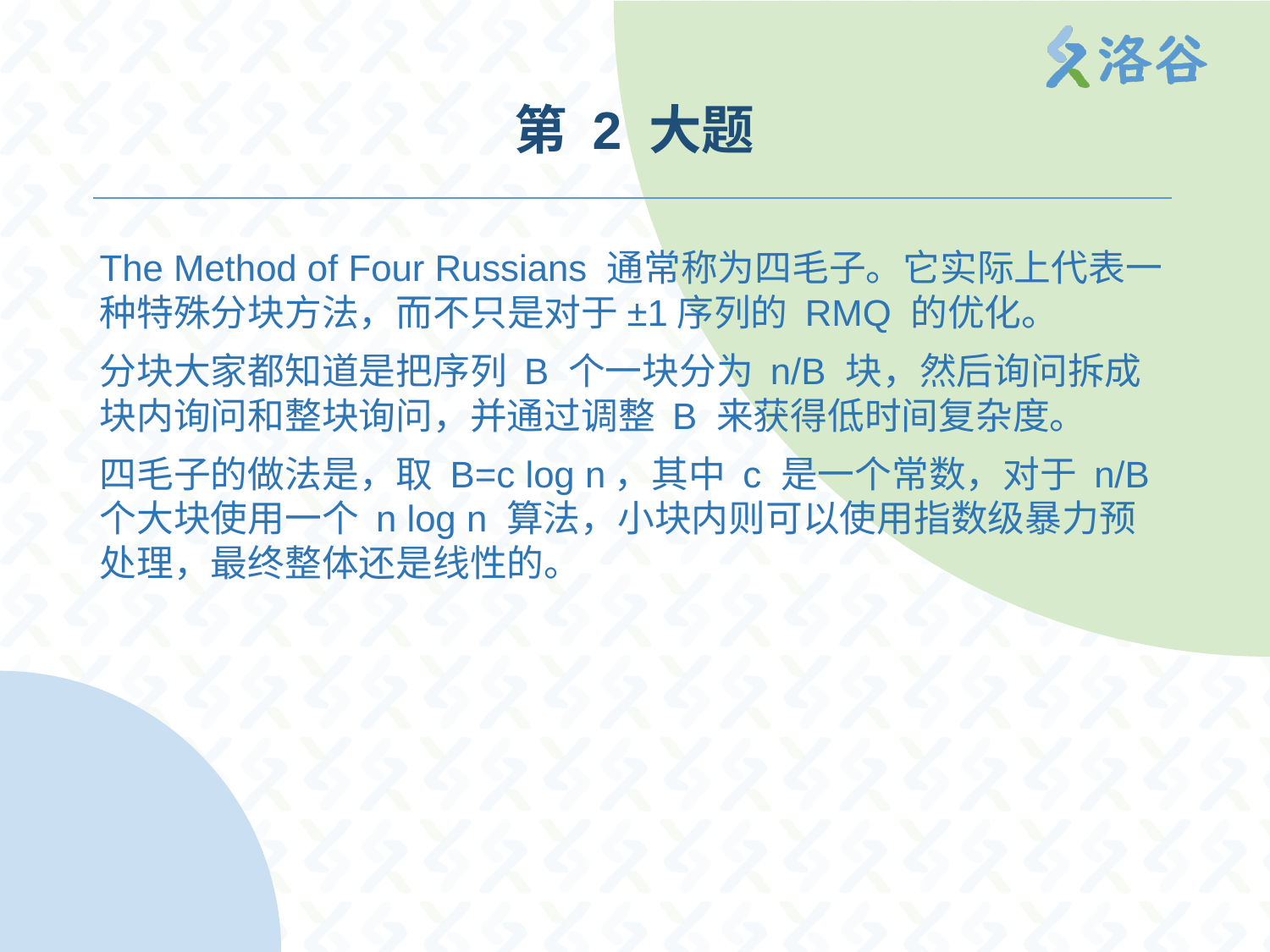

# 第 2 大题
The Method of Four Russians 通常称为四毛子。它实际上代表一种特殊分块方法，而不只是对于±1序列的 RMQ 的优化。
分块大家都知道是把序列 B 个一块分为 n/B 块，然后询问拆成块内询问和整块询问，并通过调整 B 来获得低时间复杂度。
四毛子的做法是，取 B=c log n，其中 c 是一个常数，对于 n/B 个大块使用一个 n log n 算法，小块内则可以使用指数级暴力预处理，最终整体还是线性的。